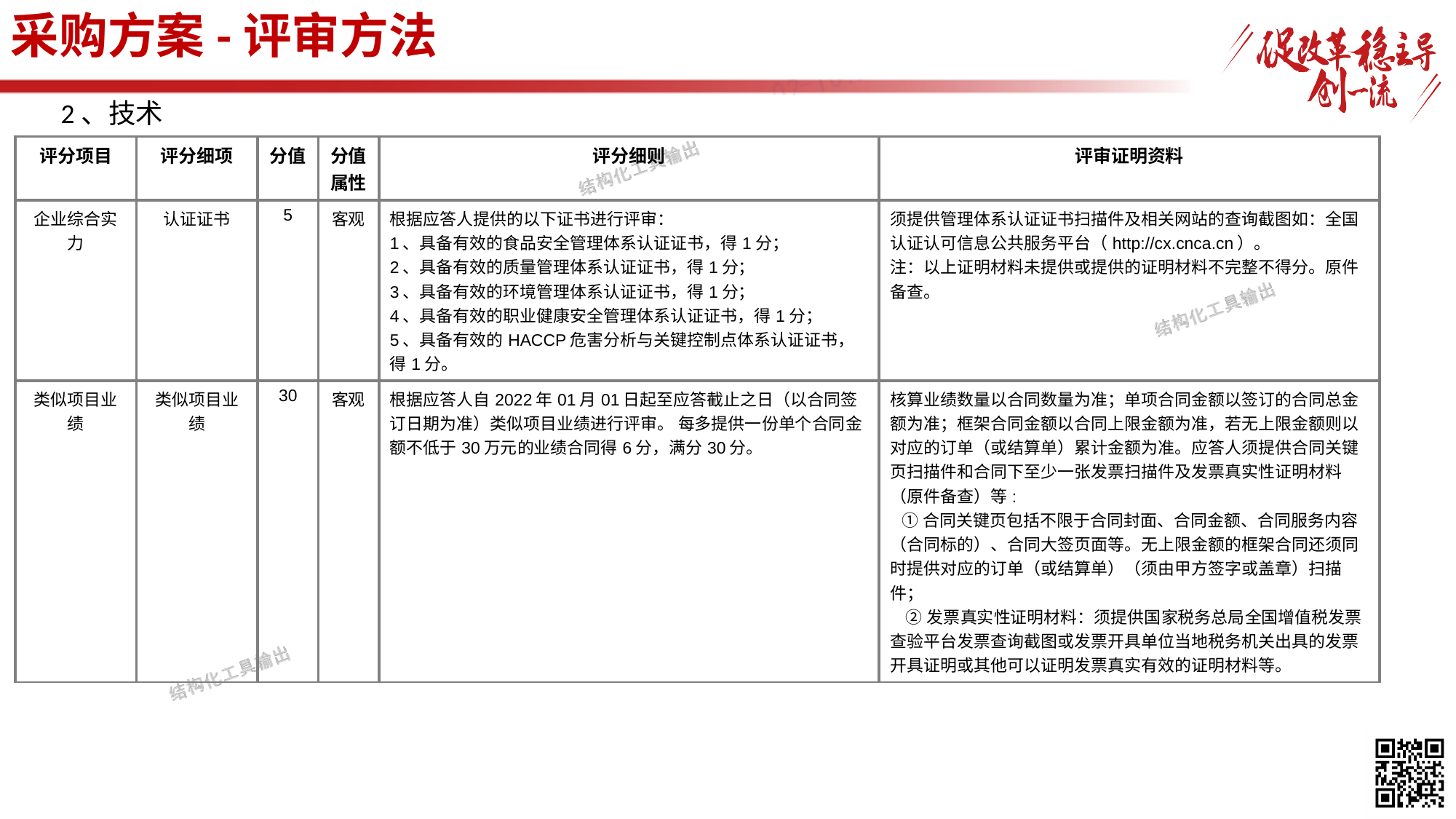

采购方案-评审方法
  2、技术
| 评分项目 | 评分细项 | 分值 | 分值属性 | 评分细则 | 评审证明资料 |
| --- | --- | --- | --- | --- | --- |
| 企业综合实力 | 认证证书 | 5 | 客观 | 根据应答人提供的以下证书进行评审： 1、具备有效的食品安全管理体系认证证书，得1分； 2、具备有效的质量管理体系认证证书，得1分； 3、具备有效的环境管理体系认证证书，得1分； 4、具备有效的职业健康安全管理体系认证证书，得1分； 5、具备有效的HACCP危害分析与关键控制点体系认证证书，得1分。 | 须提供管理体系认证证书扫描件及相关网站的查询截图如：全国认证认可信息公共服务平台（http://cx.cnca.cn）。 注：以上证明材料未提供或提供的证明材料不完整不得分。原件备查。 |
| 类似项目业绩 | 类似项目业绩 | 30 | 客观 | 根据应答人自2022年01月01日起至应答截止之日（以合同签订日期为准）类似项目业绩进行评审。 每多提供一份单个合同金额不低于30万元的业绩合同得6分，满分30分。 | 核算业绩数量以合同数量为准；单项合同金额以签订的合同总金额为准；框架合同金额以合同上限金额为准，若无上限金额则以对应的订单（或结算单）累计金额为准。应答人须提供合同关键页扫描件和合同下至少一张发票扫描件及发票真实性证明材料（原件备查）等: ①合同关键页包括不限于合同封面、合同金额、合同服务内容（合同标的）、合同大签页面等。无上限金额的框架合同还须同时提供对应的订单（或结算单）（须由甲方签字或盖章）扫描件； ②发票真实性证明材料：须提供国家税务总局全国增值税发票查验平台发票查询截图或发票开具单位当地税务机关出具的发票开具证明或其他可以证明发票真实有效的证明材料等。 |